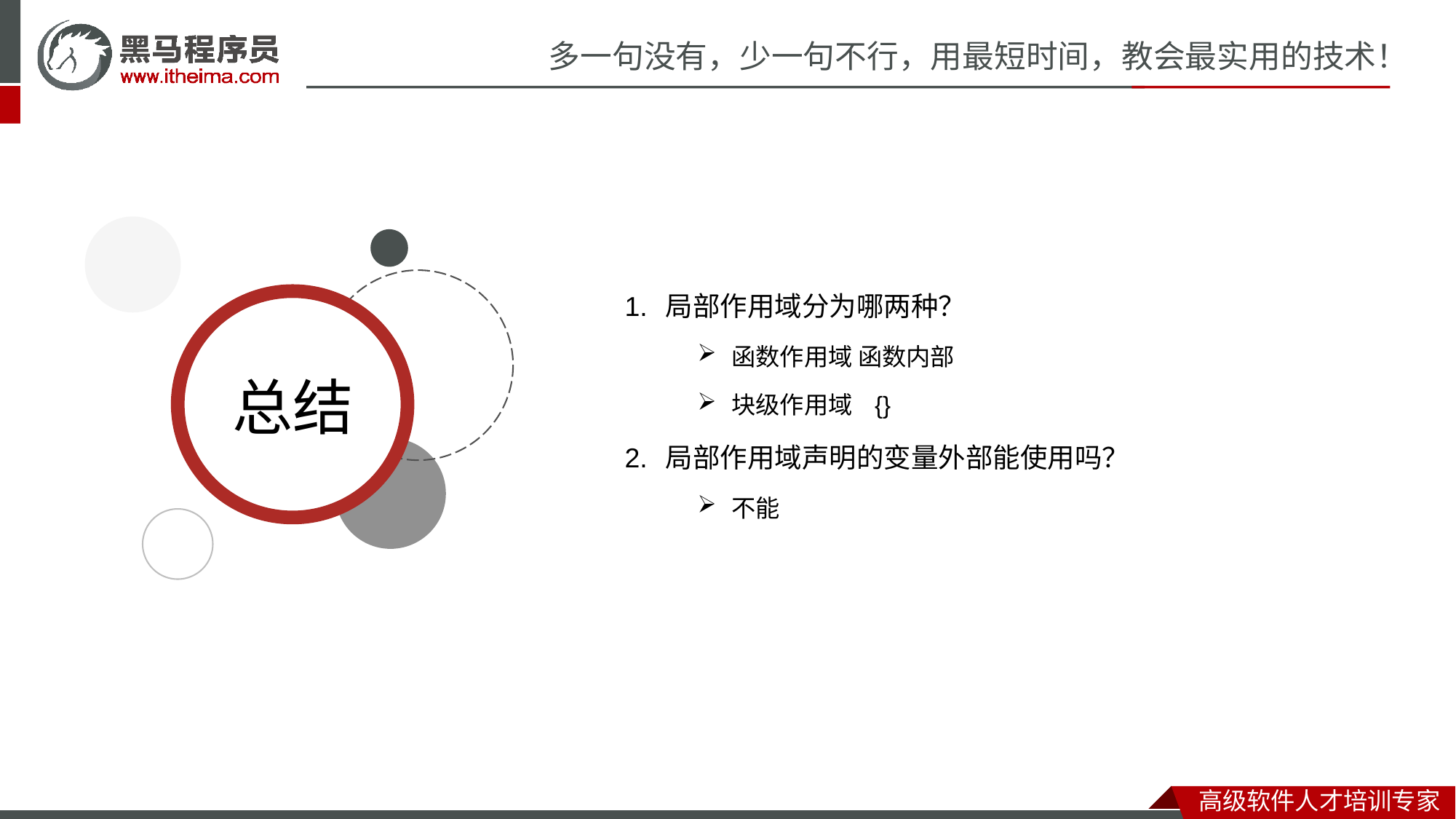

局部作用域分为哪两种？
函数作用域 函数内部
块级作用域   {}
局部作用域声明的变量外部能使用吗？
不能